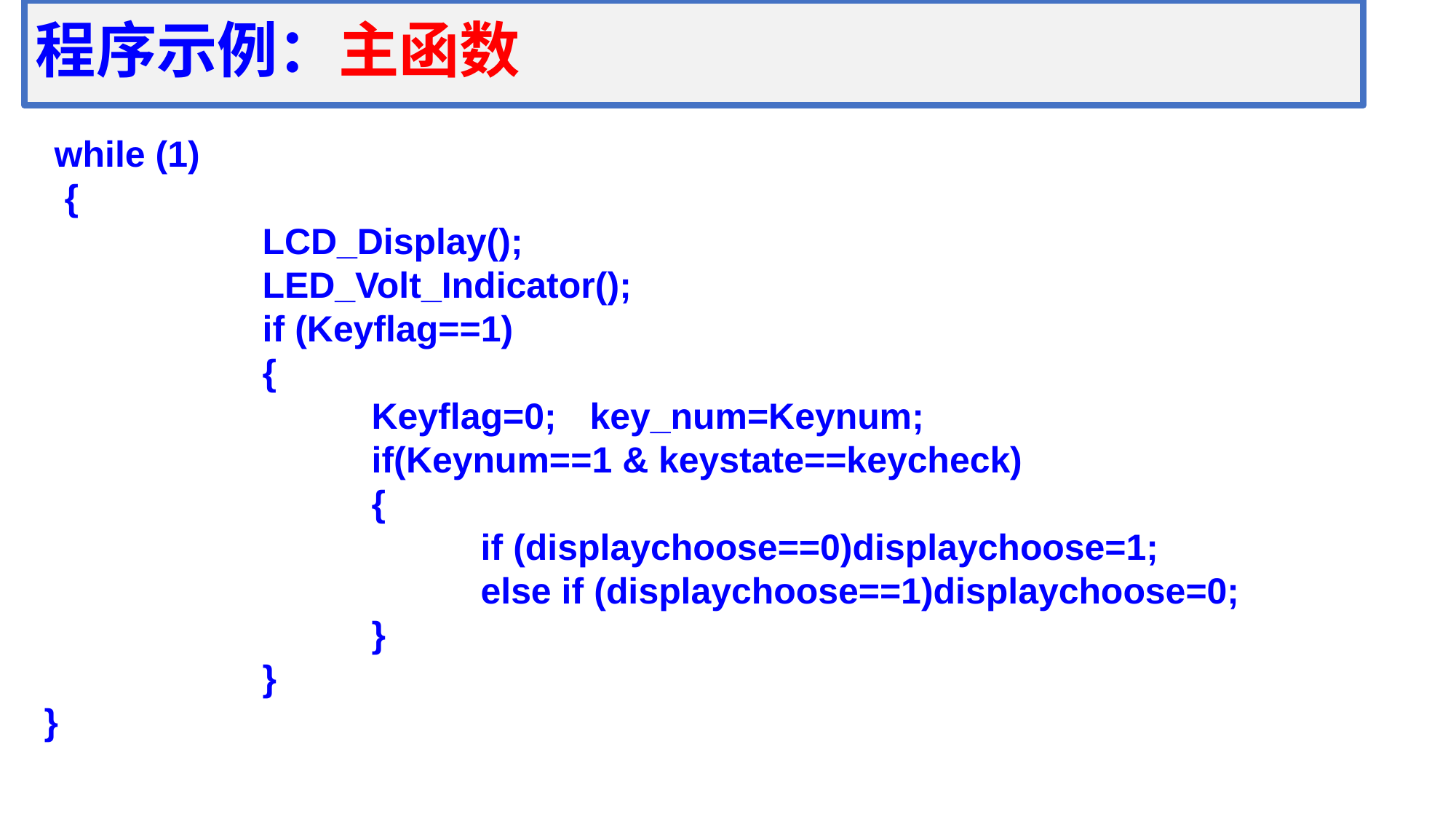

程序示例：主函数
 while (1)
  {
		LCD_Display();
		LED_Volt_Indicator();
		if (Keyflag==1)
		{
			Keyflag=0;	key_num=Keynum;
			if(Keynum==1 & keystate==keycheck)
			{
				if (displaychoose==0)displaychoose=1;
				else if (displaychoose==1)displaychoose=0;
			}
		}
}